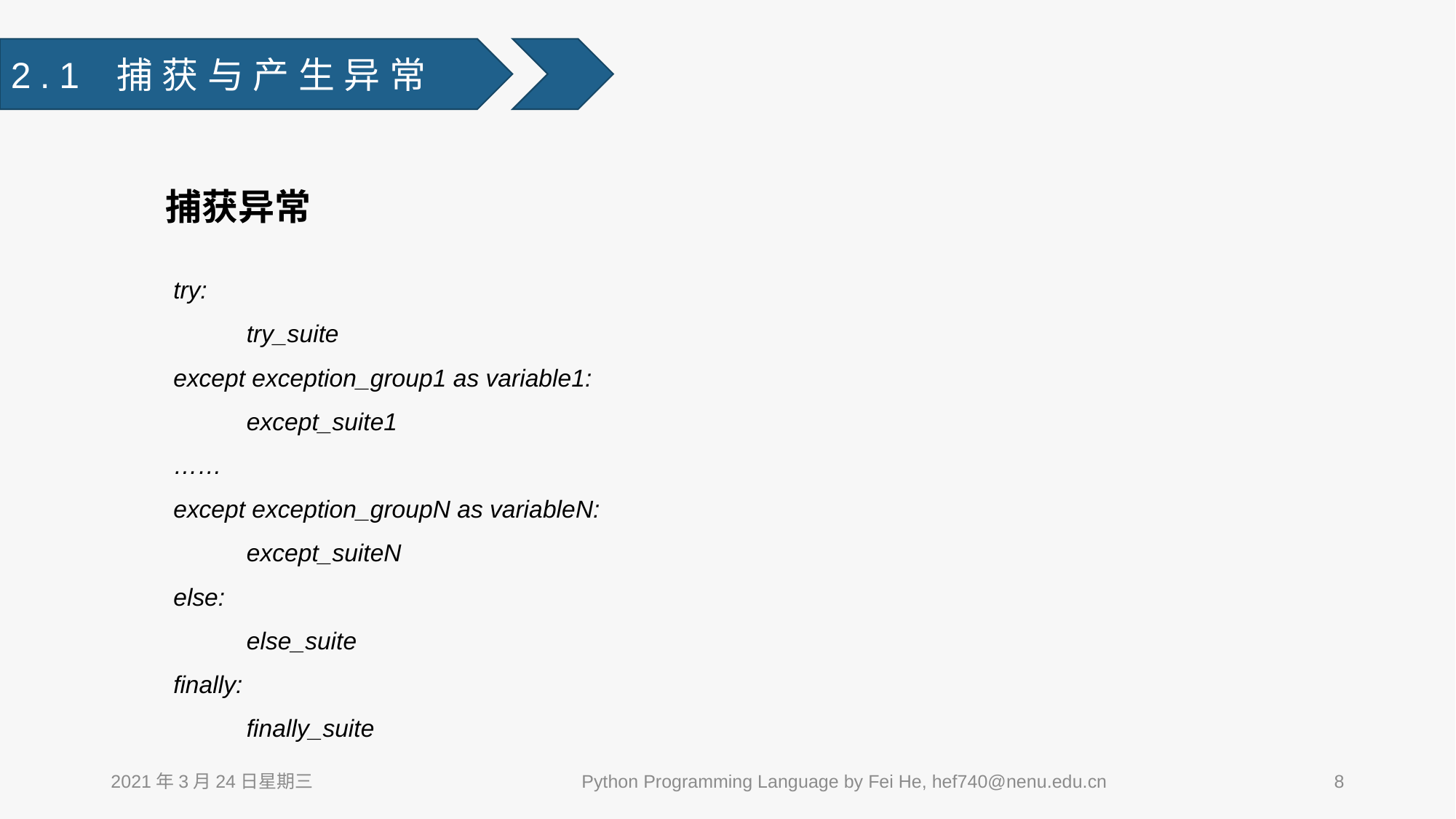

2.1 捕获与产生异常

捕获异常
try:
	try_suite
except exception_group1 as variable1:
	except_suite1
……
except exception_groupN as variableN:
	except_suiteN
else:
	else_suite
finally:
	finally_suite

2021年3月24日星期三
Python Programming Language by Fei He, hef740@nenu.edu.cn
8